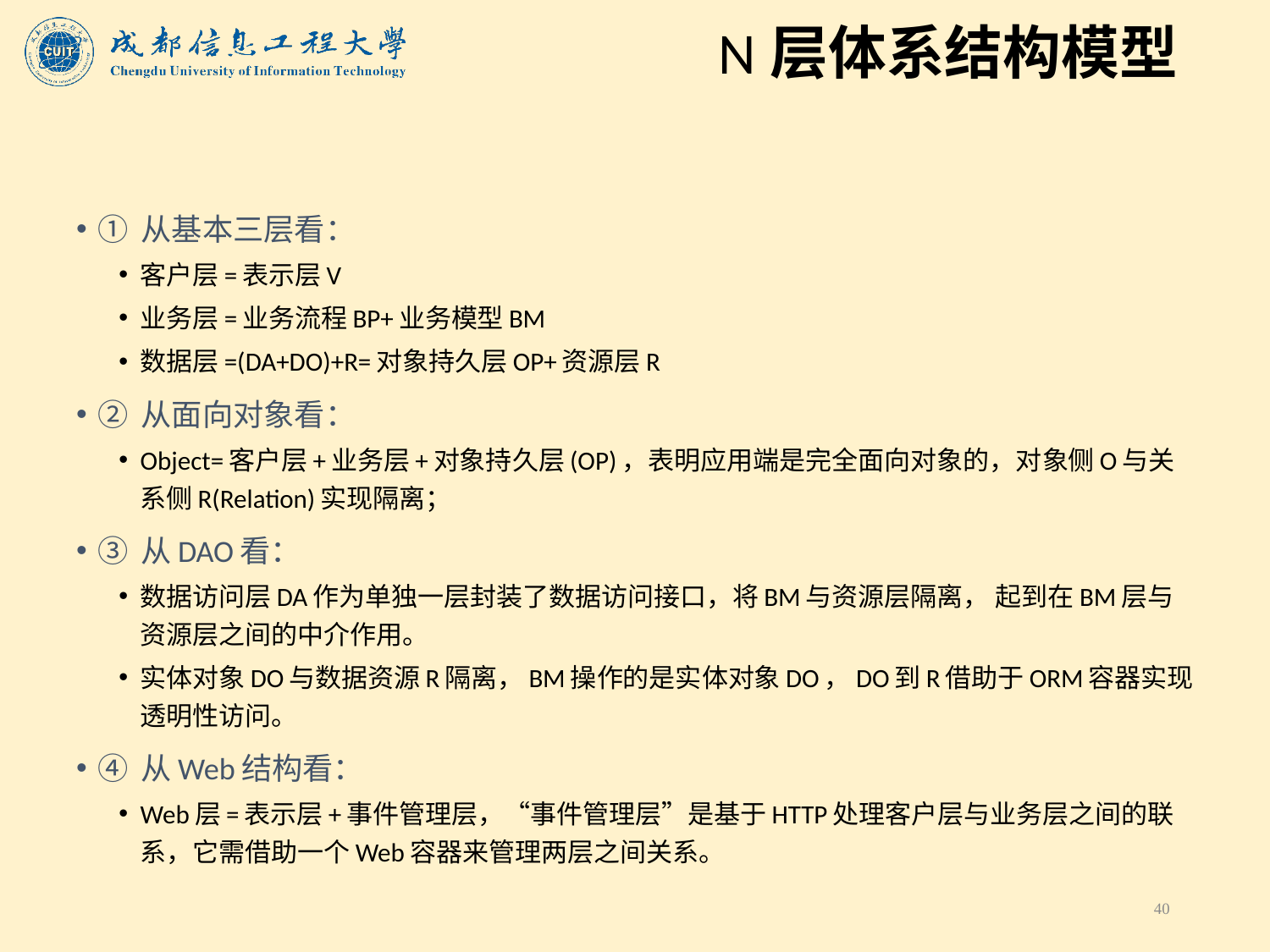

# N层体系结构模型
① 从基本三层看：
客户层=表示层V
业务层=业务流程BP+业务模型BM
数据层=(DA+DO)+R=对象持久层OP+资源层R
② 从面向对象看：
Object=客户层+业务层+对象持久层(OP)，表明应用端是完全面向对象的，对象侧O与关系侧R(Relation)实现隔离；
③ 从DAO看：
数据访问层DA作为单独一层封装了数据访问接口，将BM与资源层隔离， 起到在BM层与资源层之间的中介作用。
实体对象DO与数据资源R隔离，BM操作的是实体对象DO，DO到R借助于ORM容器实现透明性访问。
④ 从Web结构看：
Web层=表示层+事件管理层，“事件管理层”是基于HTTP处理客户层与业务层之间的联系，它需借助一个Web容器来管理两层之间关系。

40